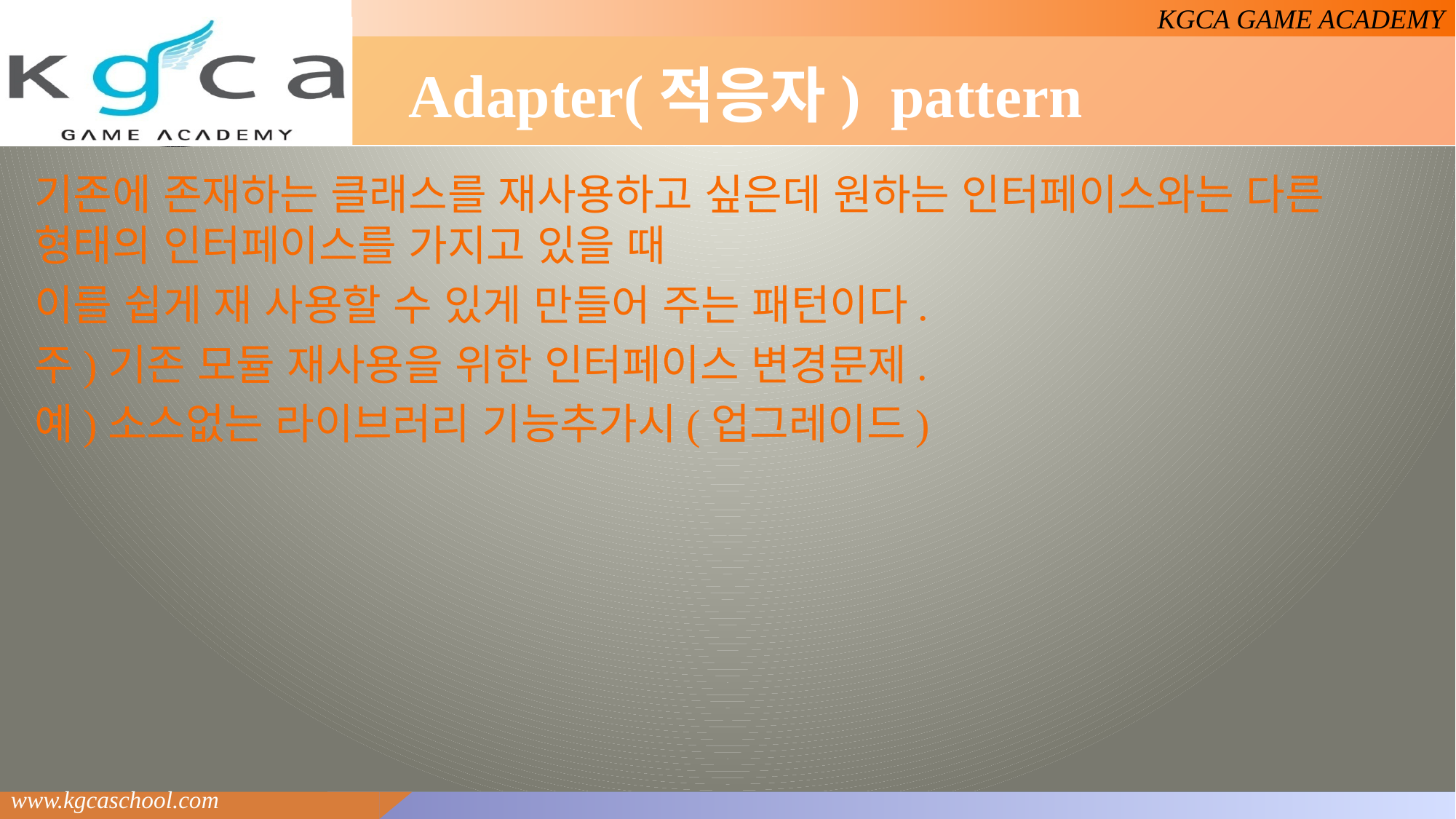

# Adapter(적응자)  pattern
기존에 존재하는 클래스를 재사용하고 싶은데 원하는 인터페이스와는 다른 형태의 인터페이스를 가지고 있을 때
이를 쉽게 재 사용할 수 있게 만들어 주는 패턴이다.
주)기존 모듈 재사용을 위한 인터페이스 변경문제.
예)소스없는 라이브러리 기능추가시(업그레이드)